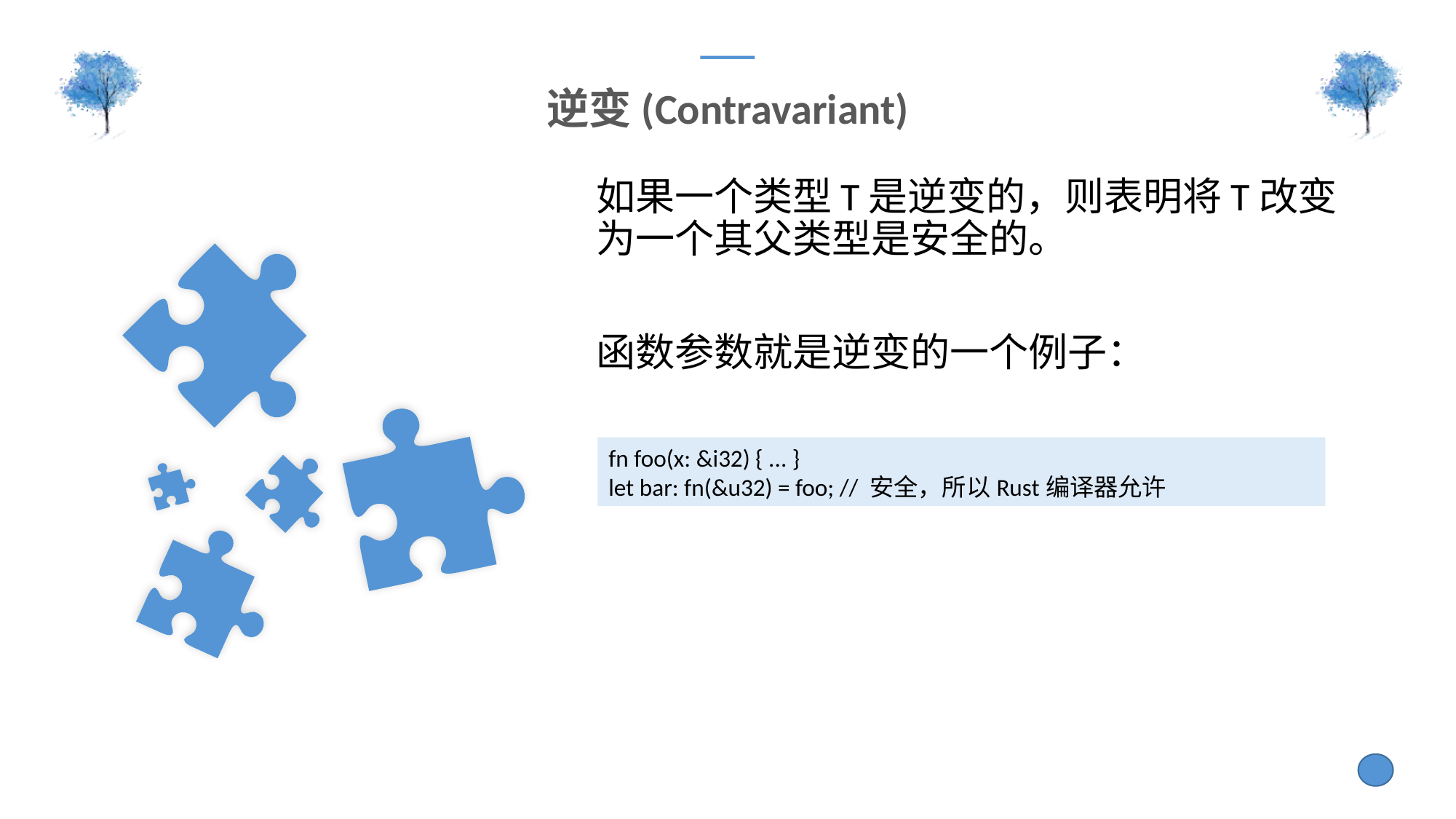

逆变(Contravariant)
如果一个类型T是逆变的，则表明将T改变为一个其父类型是安全的。

函数参数就是逆变的一个例子：

fn foo(x: &i32) { ... }
let bar: fn(&u32) = foo; // 安全，所以Rust编译器允许